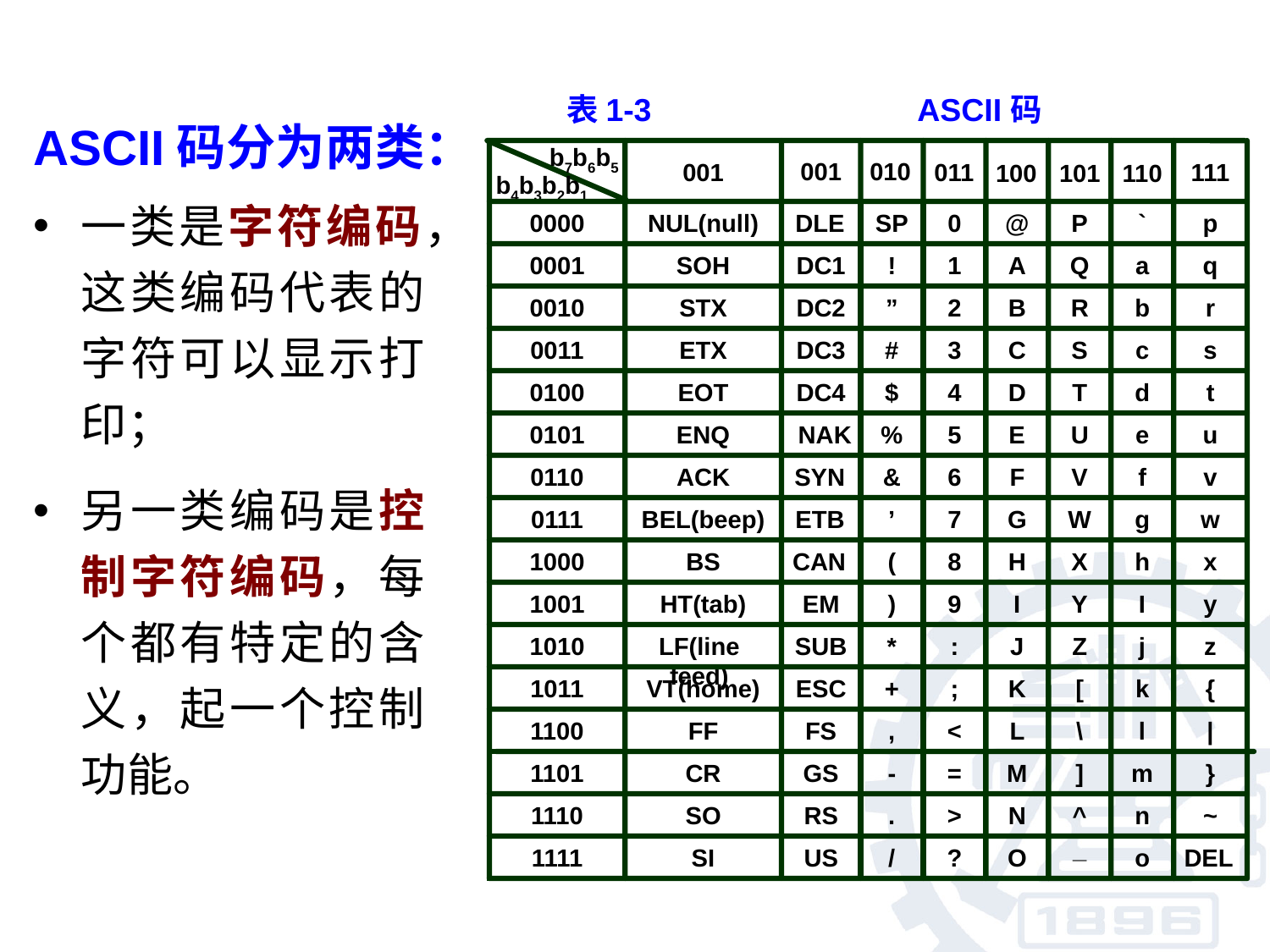

表1-3                              ASCII码
b7b6b5

001
010
001
011
111
100
101
110
b4b3b2b1
0000

NUL(null)
DLE
SP
0
@
P
`
p
0001

SOH
DC1
!
1
A
Q
a
q
0010

STX
DC2
”
2
B
R
b
r
0011

ETX
DC3
#
3
C
S
c
s
0100

EOT
DC4
$
4
D
T
d
t
0101

ENQ
NAK
%
5
E
U
e
u
0110

ACK
SYN
&
6
F
V
f
v
0111

BEL(beep)
ETB
’
7
G
W
g
w
1000

BS
CAN
(
8
H
X
h
x
1001

HT(tab)
EM
)
9
I
Y
I
y
1010

LF(line feed)
SUB
*
:
J
Z
j
z
1011

VT(home)
ESC
+
;
K
[
k
{
1100

FF
FS
,
<
L
\
l
|
1101

CR
GS
-
=
M
]
m
}
1110

SO
RS
.
>
N
^
n
~
_
1111

SI
US
/
?
O
o
DEL

ASCII码分为两类：
一类是字符编码，这类编码代表的字符可以显示打印；
另一类编码是控制字符编码，每个都有特定的含义，起一个控制功能。